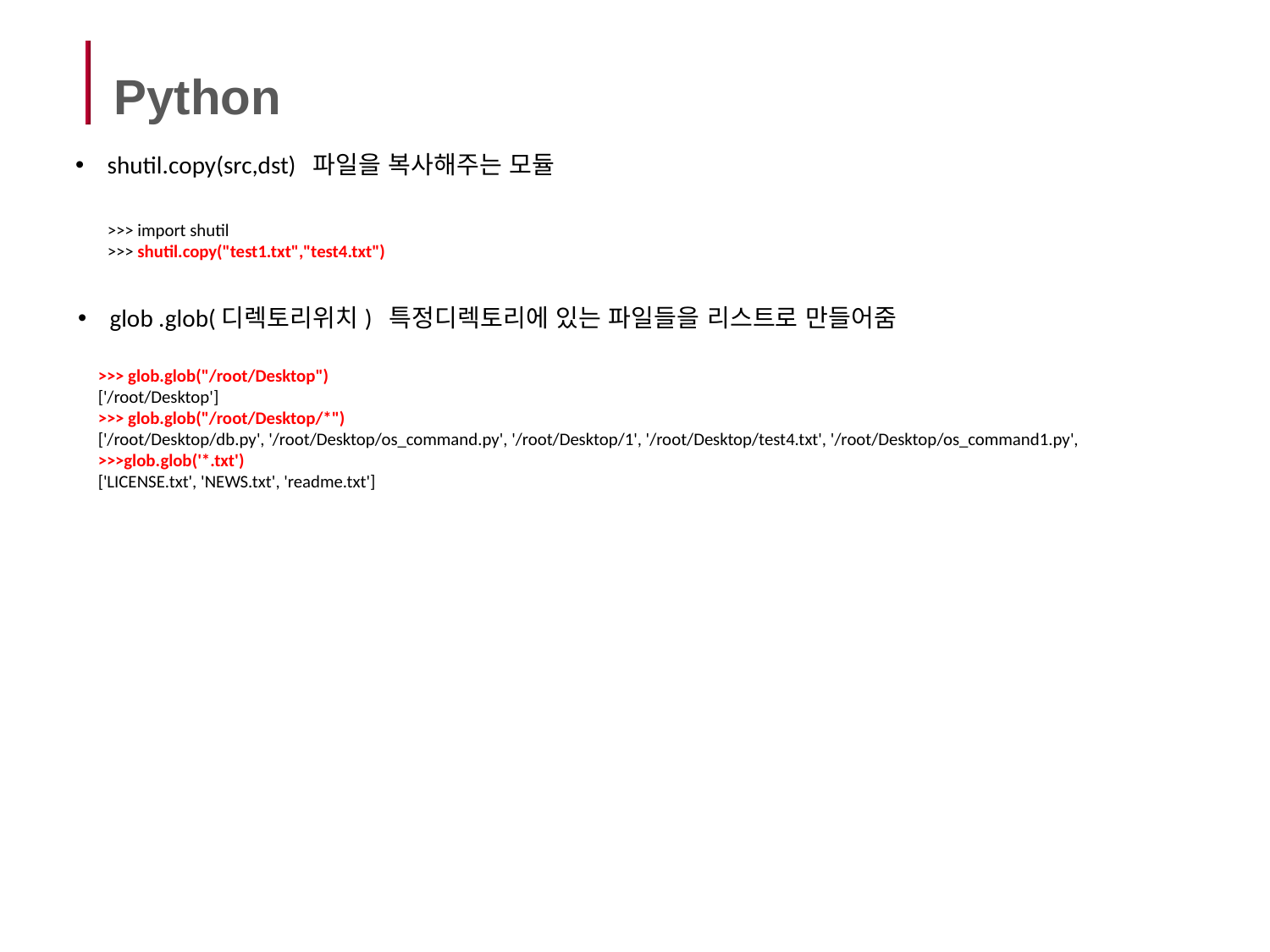

shutil.copy(src,dst)  파일을 복사해주는 모듈

>>> import shutil
>>> shutil.copy("test1.txt","test4.txt")
glob .glob(디렉토리위치)  특정디렉토리에 있는 파일들을 리스트로 만들어줌
>>> glob.glob("/root/Desktop")
['/root/Desktop']
>>> glob.glob("/root/Desktop/*")
['/root/Desktop/db.py', '/root/Desktop/os_command.py', '/root/Desktop/1', '/root/Desktop/test4.txt', '/root/Desktop/os_command1.py',
>>>glob.glob('*.txt')
['LICENSE.txt', 'NEWS.txt', 'readme.txt']